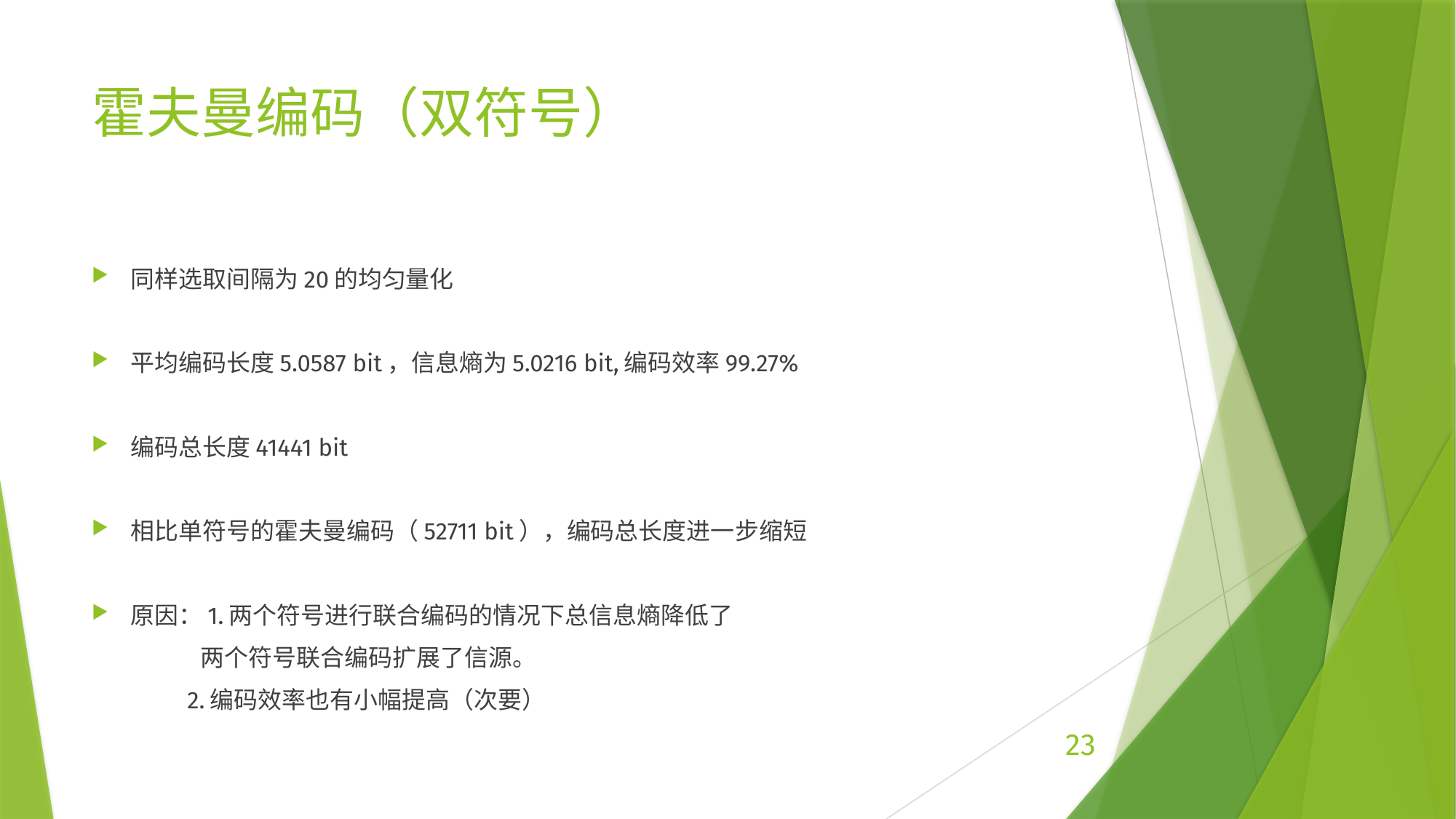

# 霍夫曼编码（双符号）
同样选取间隔为20的均匀量化

平均编码长度5.0587 bit，信息熵为5.0216 bit,编码效率99.27%

编码总长度41441 bit

相比单符号的霍夫曼编码（52711 bit），编码总长度进一步缩短

原因：1.两个符号进行联合编码的情况下总信息熵降低了
                   两个符号联合编码扩展了信源。
               2.编码效率也有小幅提高（次要）

23